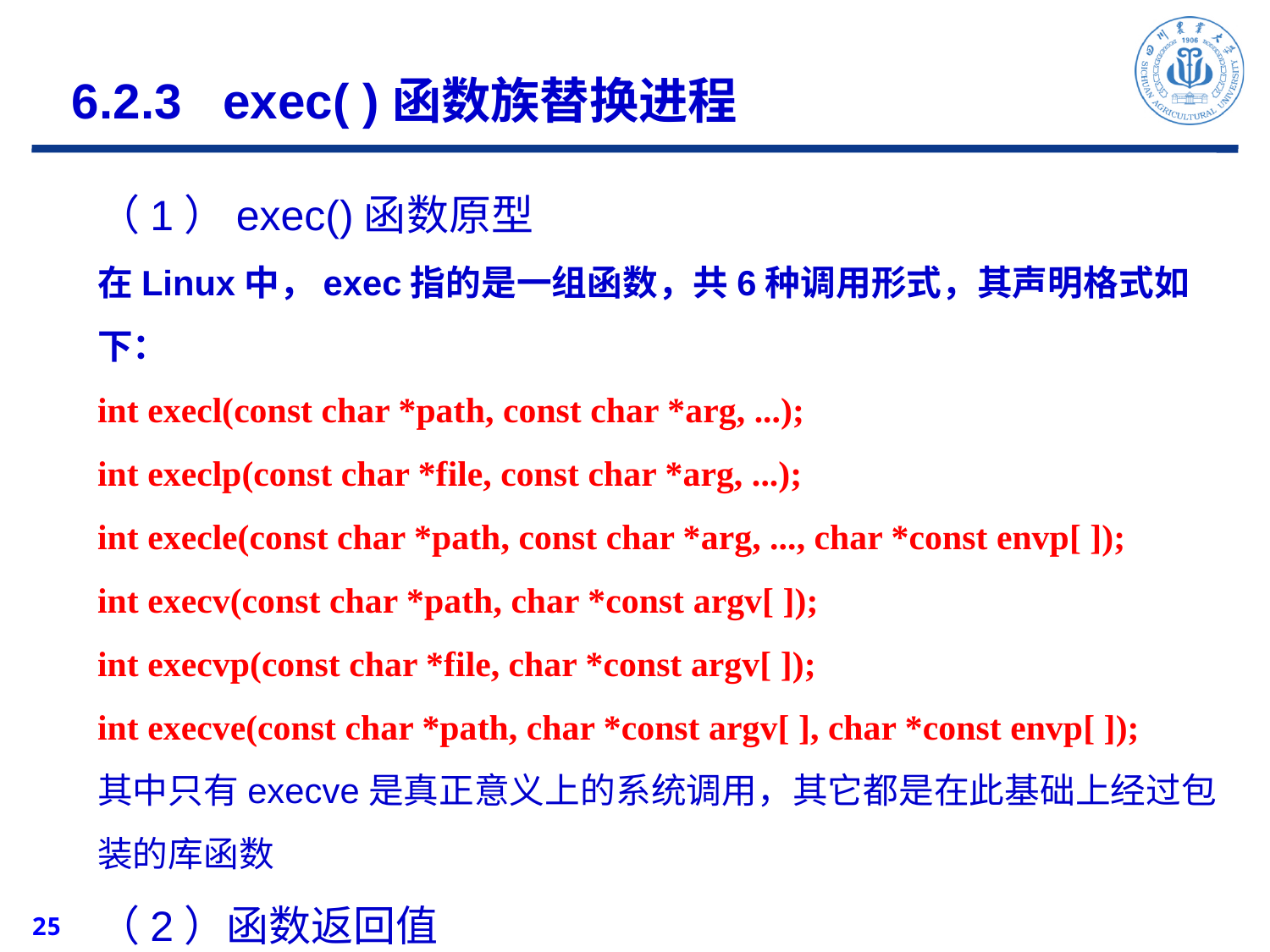

6.2.3   exec( )函数族替换进程
（1）exec()函数原型
在Linux中，exec指的是一组函数，共6种调用形式，其声明格式如下：
int execl(const char *path, const char *arg, ...);
int execlp(const char *file, const char *arg, ...);
int execle(const char *path, const char *arg, ..., char *const envp[ ]);
int execv(const char *path, char *const argv[ ]);
int execvp(const char *file, char *const argv[ ]);
int execve(const char *path, char *const argv[ ], char *const envp[ ]);
其中只有execve是真正意义上的系统调用，其它都是在此基础上经过包装的库函数
（2）函数返回值
函数调用出错时返回-1；函数调用成功不返回值。